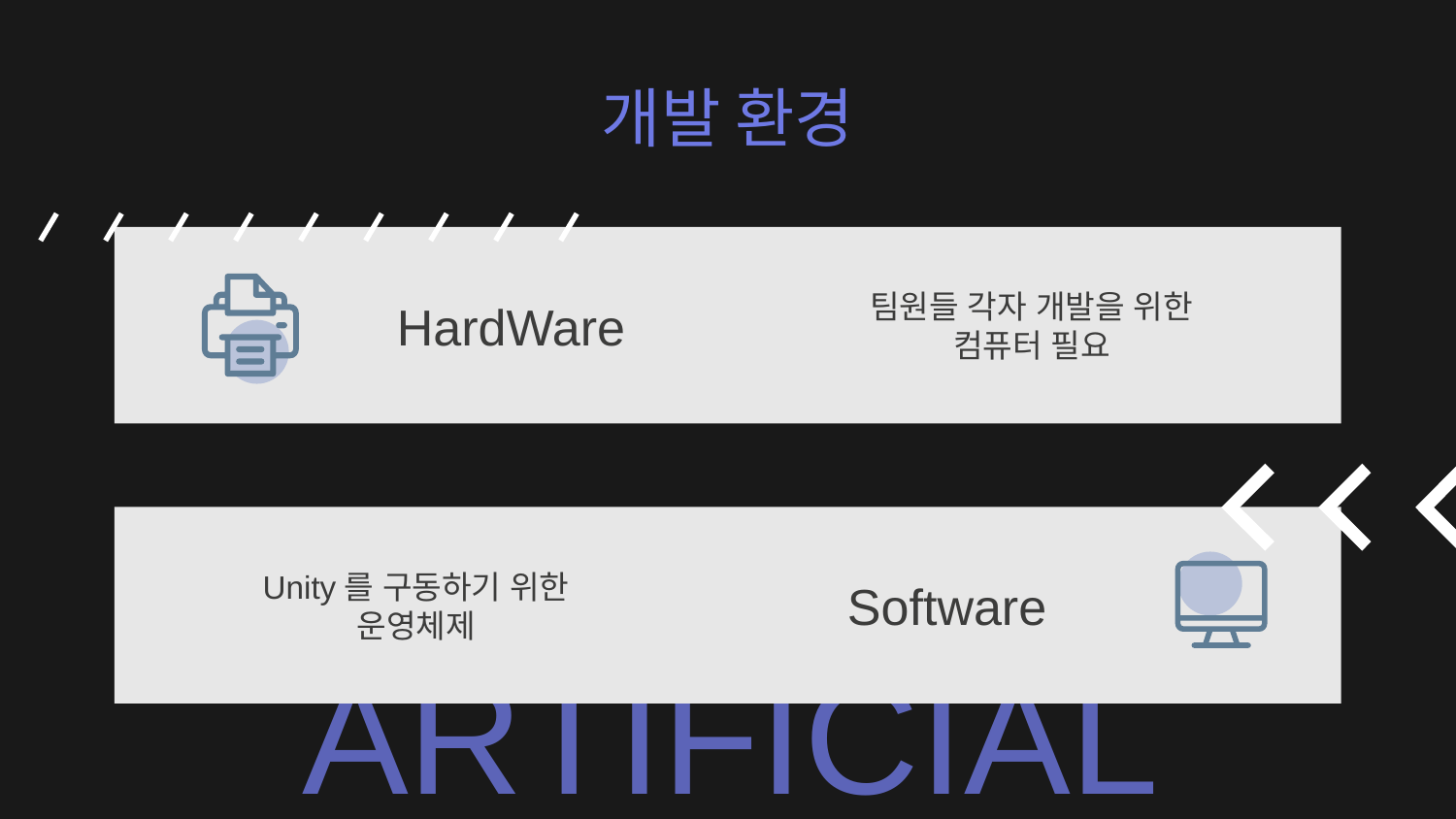

# 개발 환경

팀원들 각자 개발을 위한 컴퓨터 필요

HardWare

Unity를 구동하기 위한 운영체제

Software